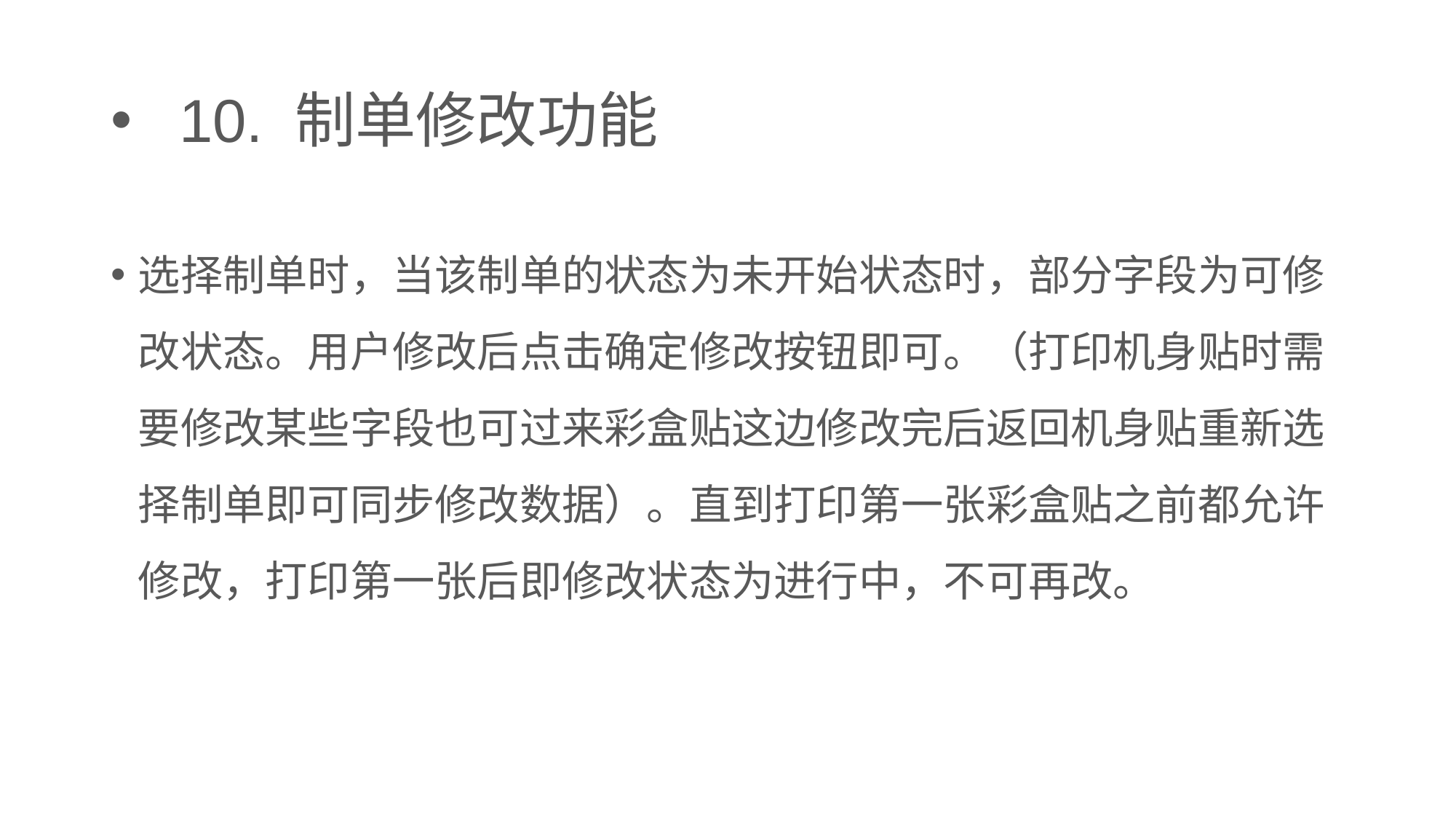

# 10. 制单修改功能
选择制单时，当该制单的状态为未开始状态时，部分字段为可修改状态。用户修改后点击确定修改按钮即可。（打印机身贴时需要修改某些字段也可过来彩盒贴这边修改完后返回机身贴重新选择制单即可同步修改数据）。直到打印第一张彩盒贴之前都允许修改，打印第一张后即修改状态为进行中，不可再改。